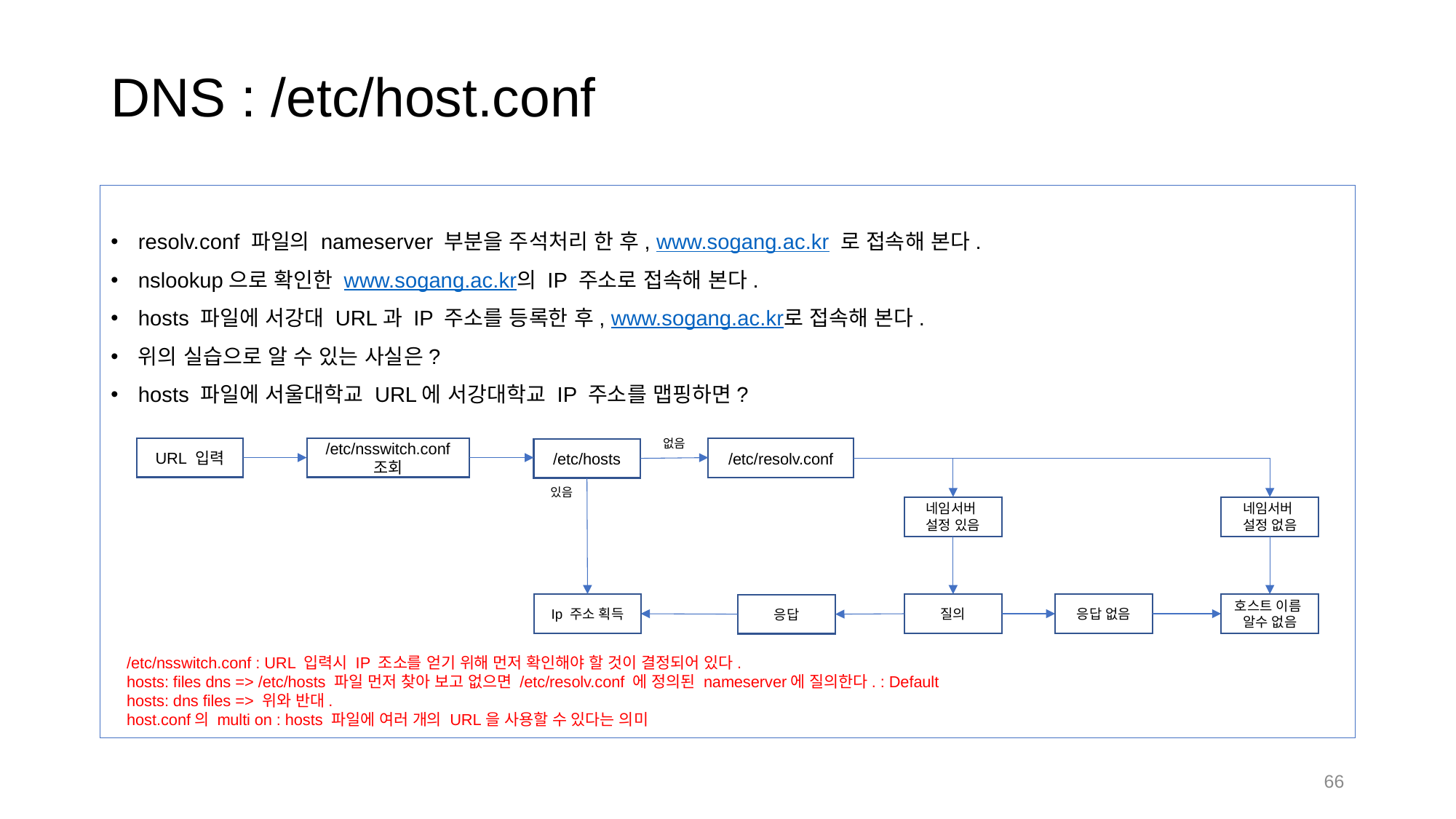

# DNS : /etc/host.conf

resolv.conf 파일의 nameserver 부분을 주석처리 한 후, www.sogang.ac.kr 로 접속해 본다.
nslookup으로 확인한 www.sogang.ac.kr의 IP 주소로 접속해 본다.
hosts 파일에 서강대 URL과 IP 주소를 등록한 후, www.sogang.ac.kr로 접속해 본다.
위의 실습으로 알 수 있는 사실은?
hosts 파일에 서울대학교 URL에 서강대학교 IP 주소를 맵핑하면?

없음
URL 입력
/etc/nsswitch.conf 조회
/etc/resolv.conf
/etc/hosts
있음
네임서버
설정 있음
네임서버
설정 없음
Ip 주소 획득
질의
응답 없음
호스트 이름
알수 없음
응답
/etc/nsswitch.conf : URL 입력시 IP 조소를 얻기 위해 먼저 확인해야 할 것이 결정되어 있다.
hosts: files dns => /etc/hosts 파일 먼저 찾아 보고 없으면 /etc/resolv.conf 에 정의된 nameserver에 질의한다. : Default
hosts: dns files => 위와 반대.
host.conf의 multi on : hosts 파일에 여러 개의 URL을 사용할 수 있다는 의미
66